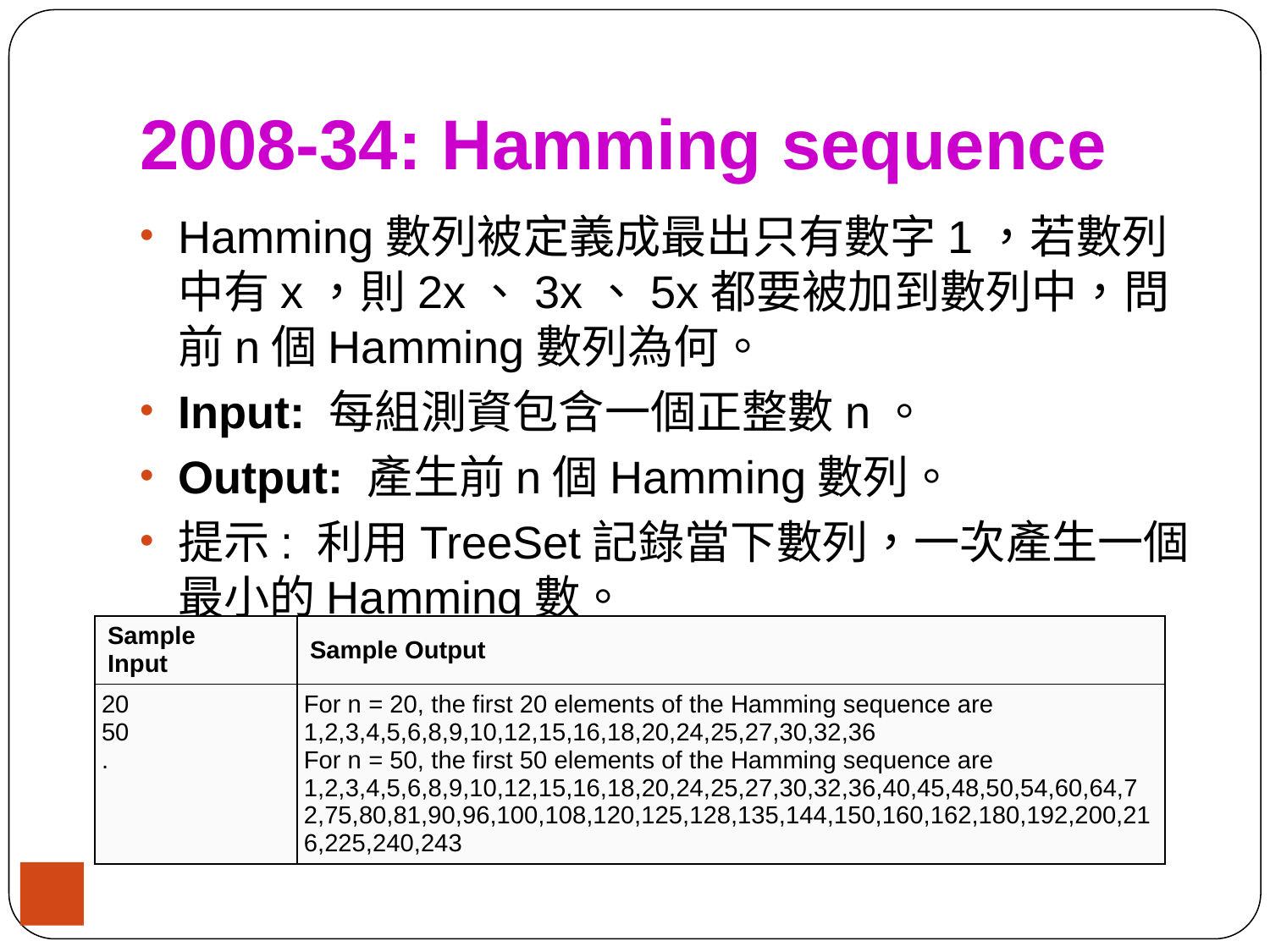

# 2008-34: Hamming sequence
Hamming數列被定義成最出只有數字1，若數列中有x，則2x、3x、5x都要被加到數列中，問前n個Hamming數列為何。
Input: 每組測資包含一個正整數n。
Output: 產生前n個Hamming數列。
提示: 利用TreeSet記錄當下數列，一次產生一個最小的Hamming數。
| Sample Input | Sample Output |
| --- | --- |
| 20 50 . | For n = 20, the first 20 elements of the Hamming sequence are 1,2,3,4,5,6,8,9,10,12,15,16,18,20,24,25,27,30,32,36 For n = 50, the first 50 elements of the Hamming sequence are 1,2,3,4,5,6,8,9,10,12,15,16,18,20,24,25,27,30,32,36,40,45,48,50,54,60,64,72,75,80,81,90,96,100,108,120,125,128,135,144,150,160,162,180,192,200,216,225,240,243 |